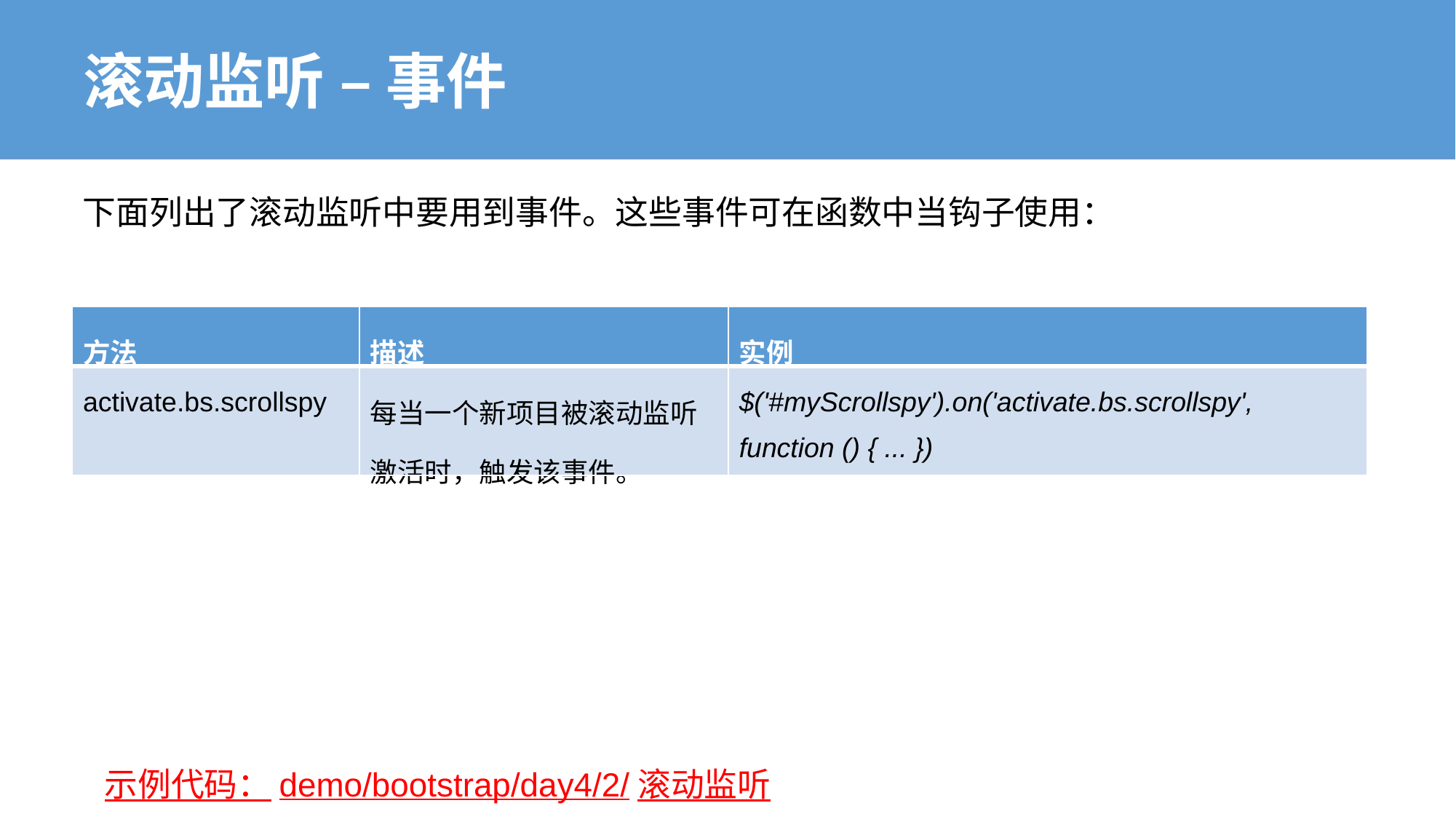

# 滚动监听 – 事件
下面列出了滚动监听中要用到事件。这些事件可在函数中当钩子使用：
| 方法 | 描述 | 实例 |
| --- | --- | --- |
| activate.bs.scrollspy | 每当一个新项目被滚动监听激活时，触发该事件。 | $('#myScrollspy').on('activate.bs.scrollspy', function () { ... }) |
示例代码：demo/bootstrap/day4/2/滚动监听